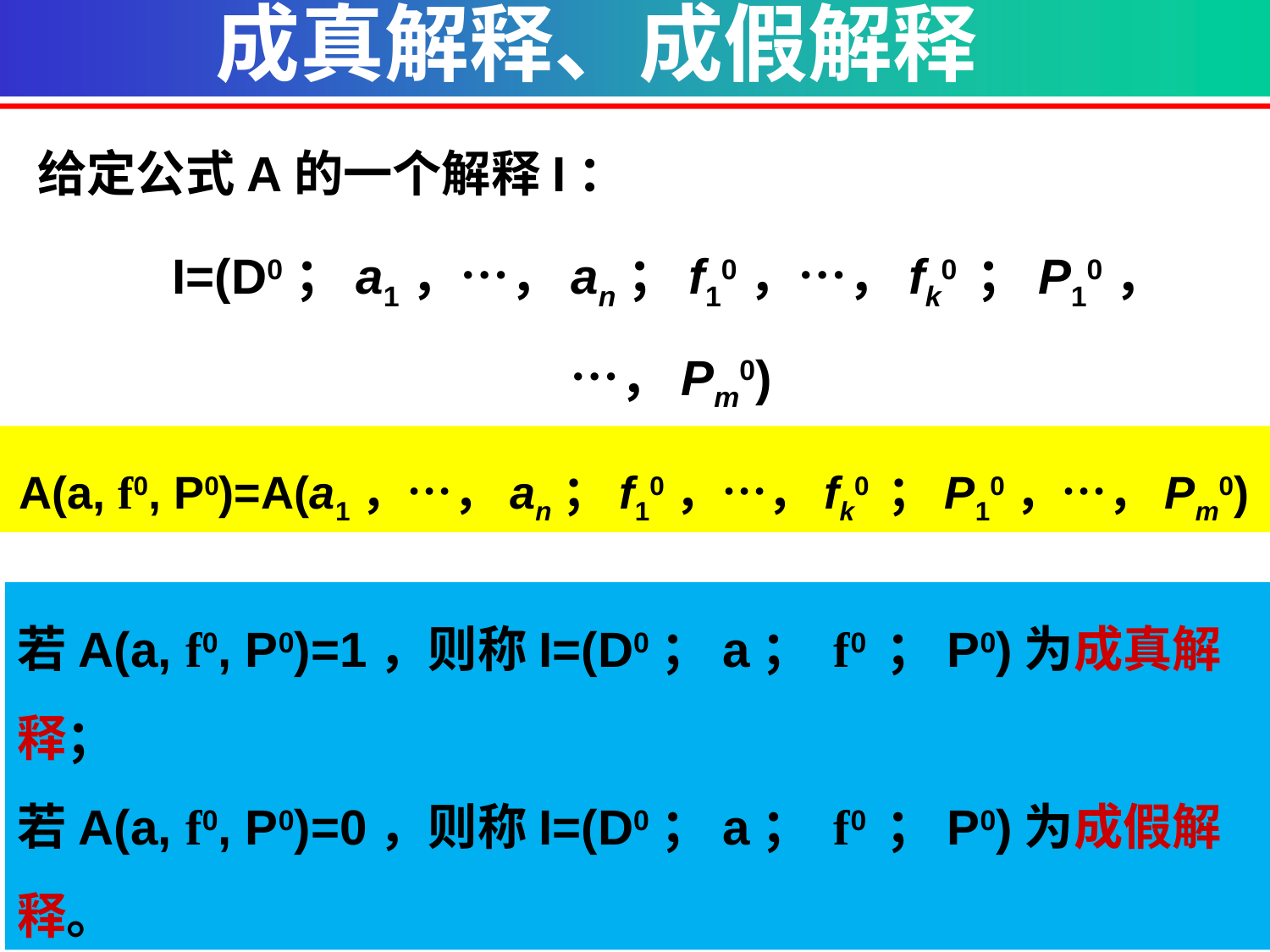

成真解释、成假解释
给定公式A的一个解释I：
   I=(D0；a1，…，an；f10，…，fk0 ；P10，…，Pm0)
公式A在该解释下的值记为：

 A(a, f0, P0)=A(a1，…，an；f10，…，fk0 ；P10，…，Pm0)
若A(a, f0, P0)=1，则称I=(D0；a； f0 ；P0)为成真解释；
若A(a, f0, P0)=0，则称I=(D0；a； f0 ；P0)为成假解释。
23/56